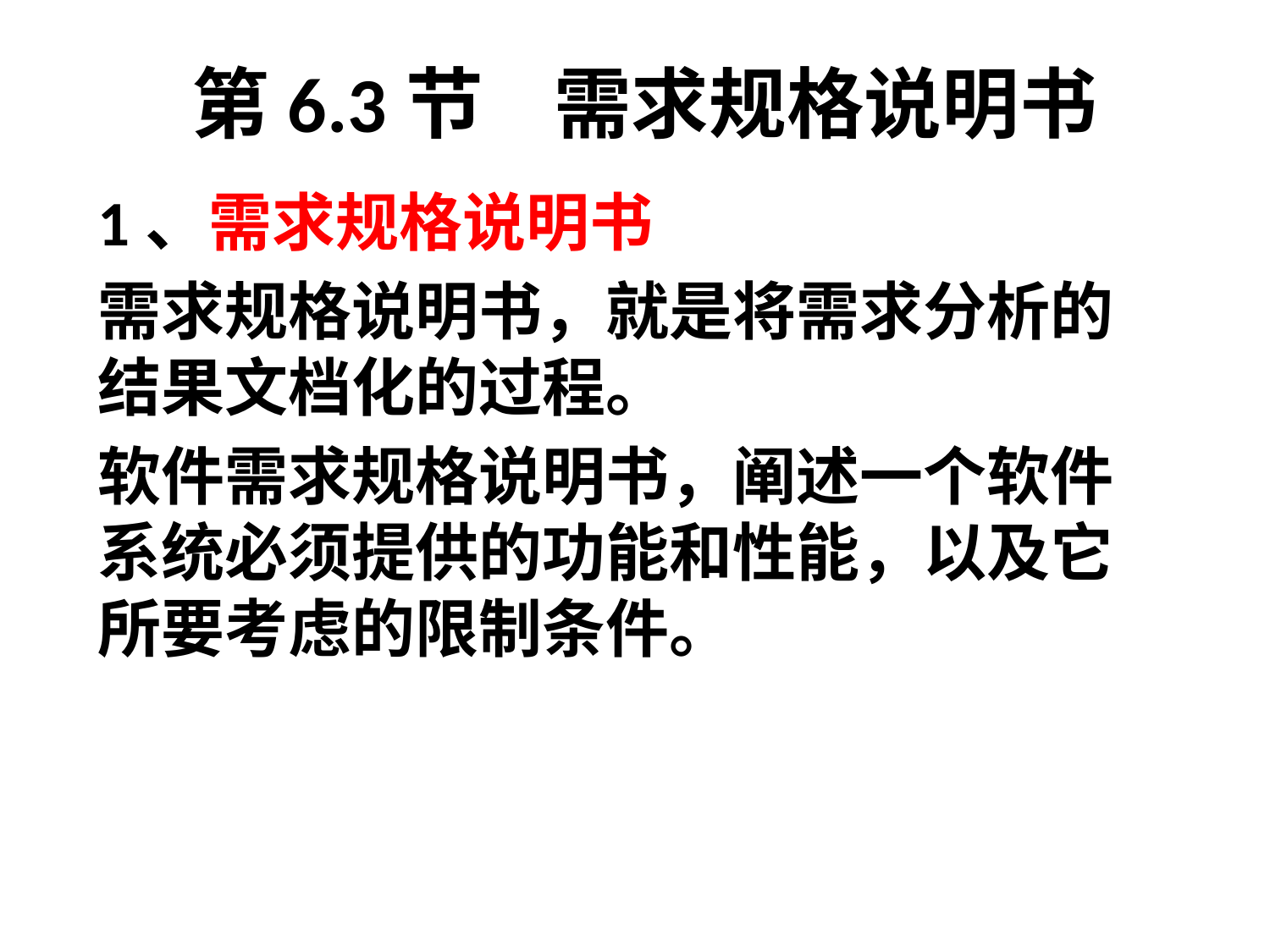

# 第6.3节    需求规格说明书
1、需求规格说明书
需求规格说明书，就是将需求分析的结果文档化的过程。
软件需求规格说明书，阐述一个软件系统必须提供的功能和性能，以及它所要考虑的限制条件。